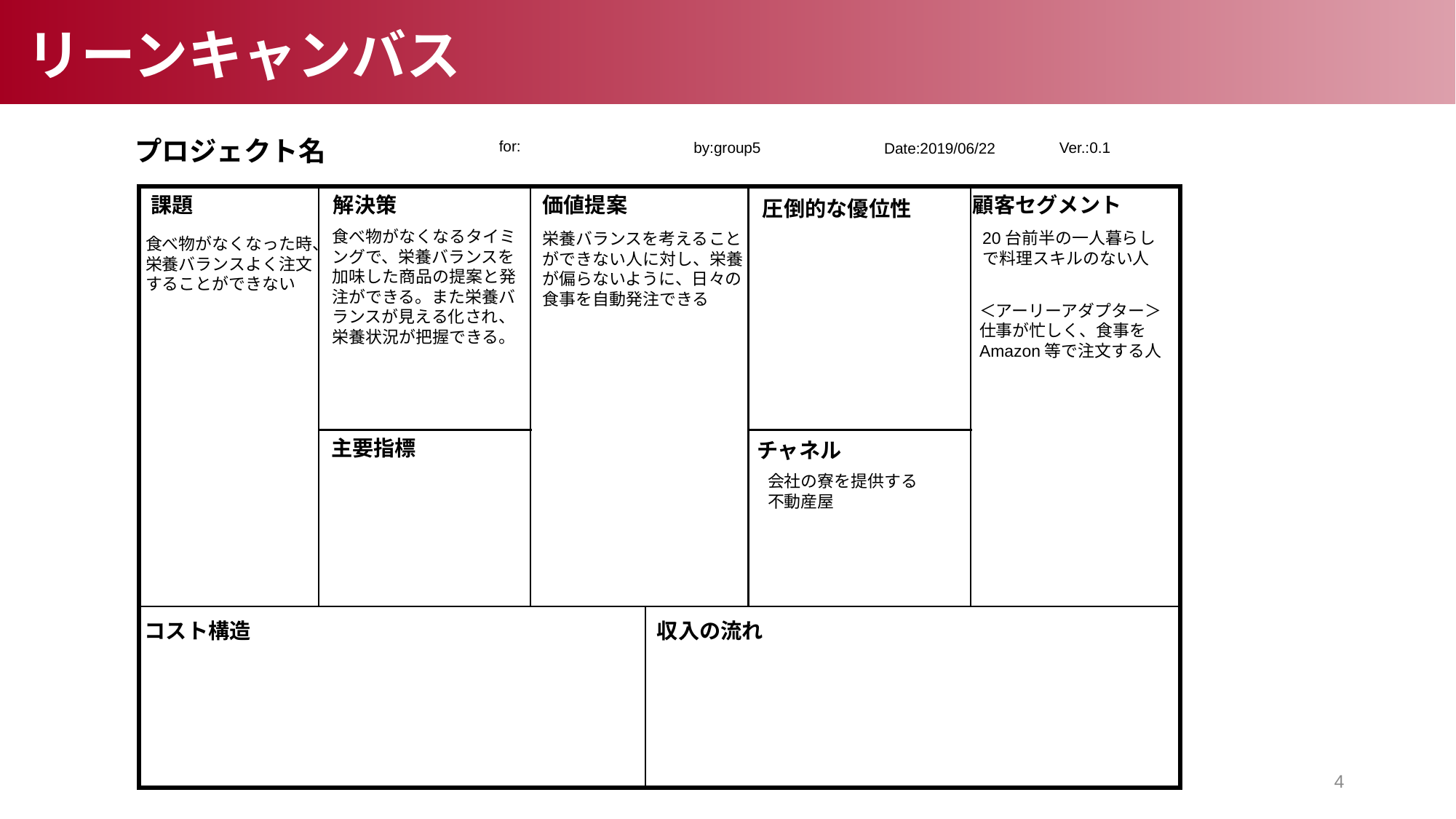

リーンキャンバス

プロジェクト名

for:
by:group5
Ver.:0.1
Date:2019/06/22

課題
解決策
価値提案
顧客セグメント
圧倒的な優位性
食べ物がなくなるタイミ
ングで、栄養バランスを
加味した商品の提案と発
注ができる。また栄養バ
ランスが見える化され、
栄養状況が把握できる。
20台前半の一人暮らし
で料理スキルのない人
栄養バランスを考えること
ができない人に対し、栄養
が偏らないように、日々の
食事を自動発注できる
食べ物がなくなった時、
栄養バランスよく注文
することができない
＜アーリーアダプター＞
仕事が忙しく、食事を
Amazon等で注文する人
主要指標
チャネル
会社の寮を提供する
不動産屋
コスト構造
収入の流れ
4